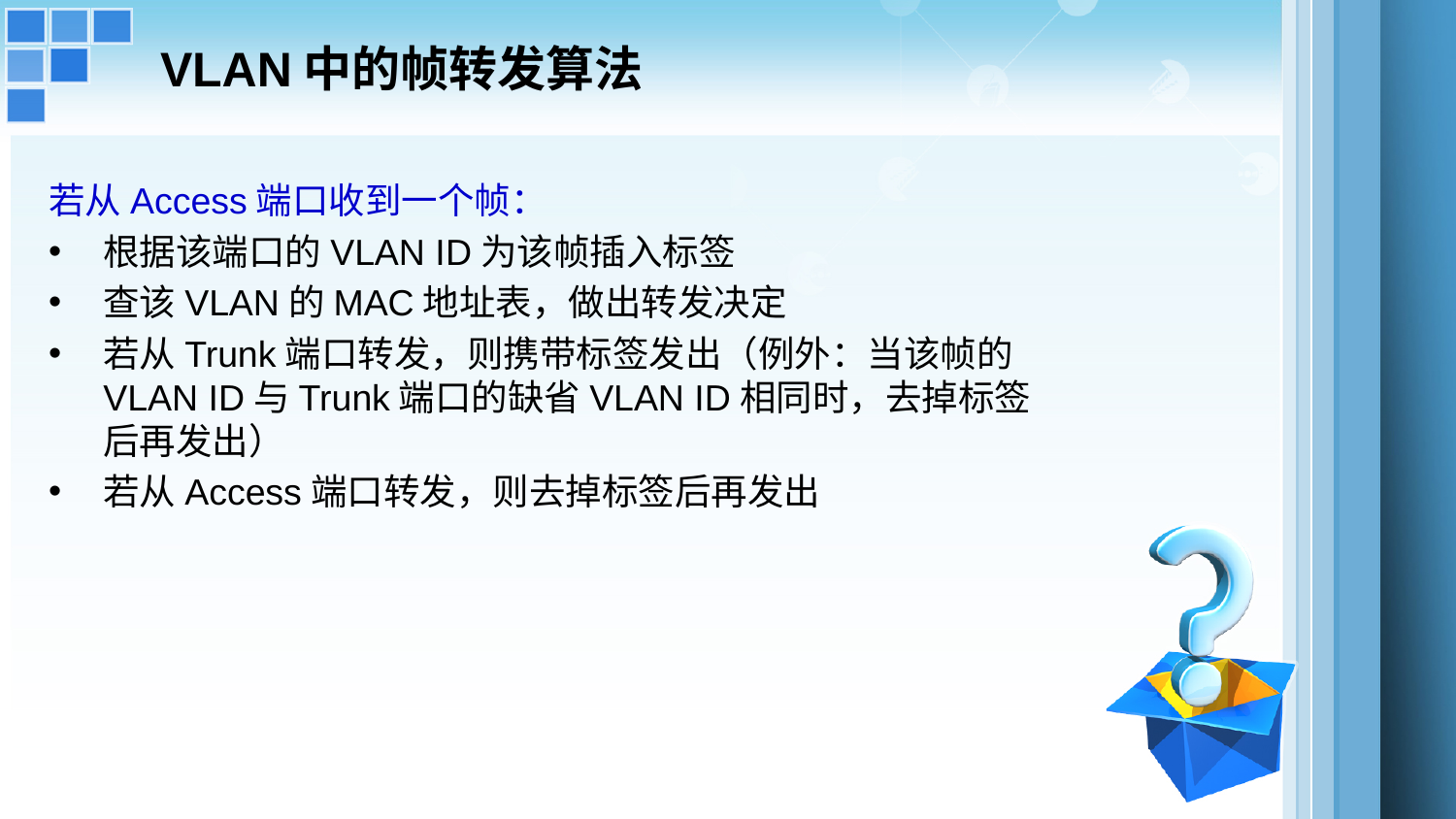

# VLAN中的帧转发算法
若从Access端口收到一个帧：
根据该端口的VLAN ID为该帧插入标签
查该VLAN的MAC地址表，做出转发决定
若从Trunk端口转发，则携带标签发出（例外：当该帧的VLAN ID与Trunk端口的缺省VLAN ID相同时，去掉标签后再发出）
若从Access端口转发，则去掉标签后再发出